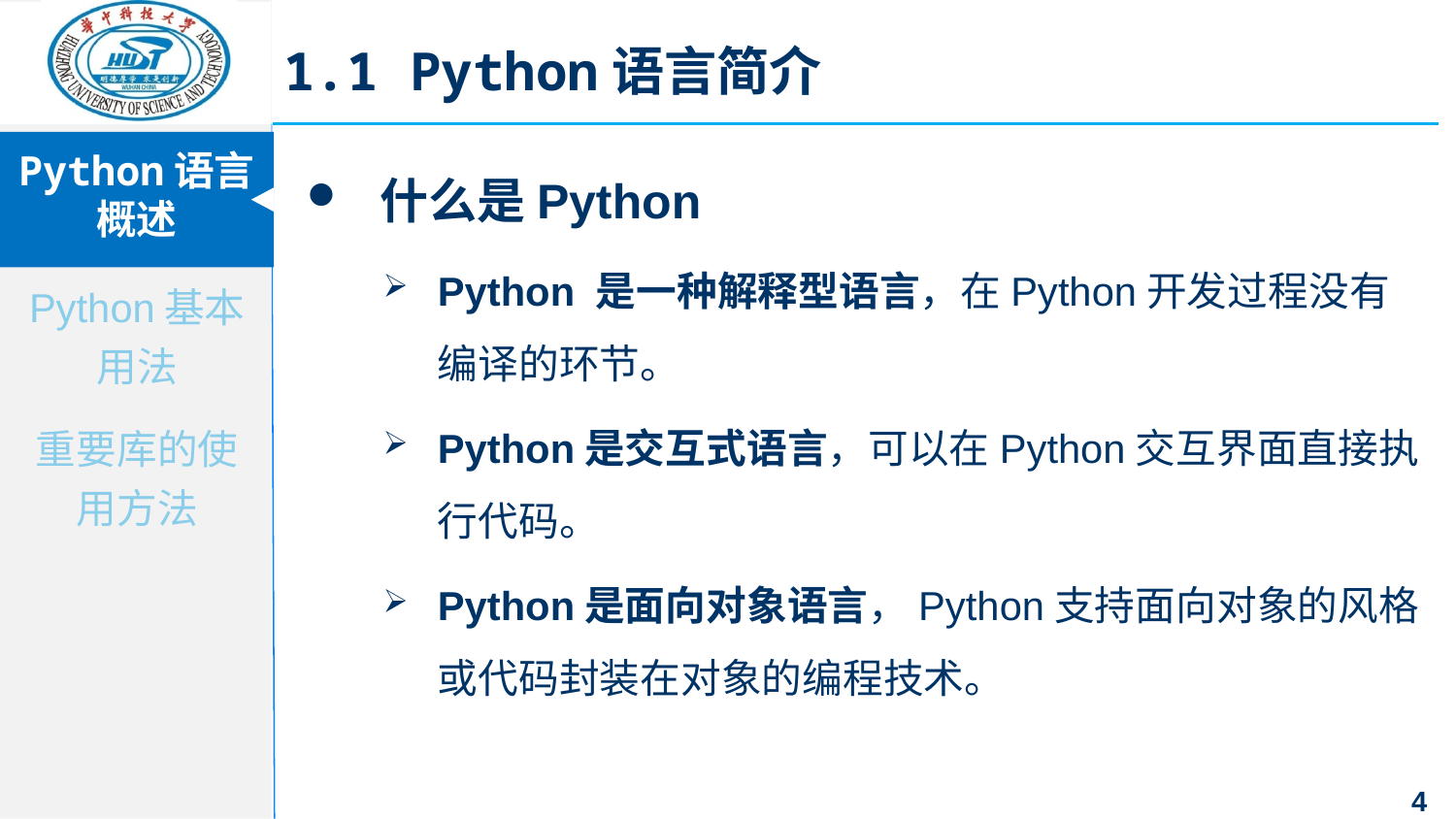

1.1 Python语言简介
什么是Python
Python 是一种解释型语言，在Python开发过程没有编译的环节。
Python是交互式语言，可以在Python交互界面直接执行代码。
Python是面向对象语言，Python支持面向对象的风格或代码封装在对象的编程技术。